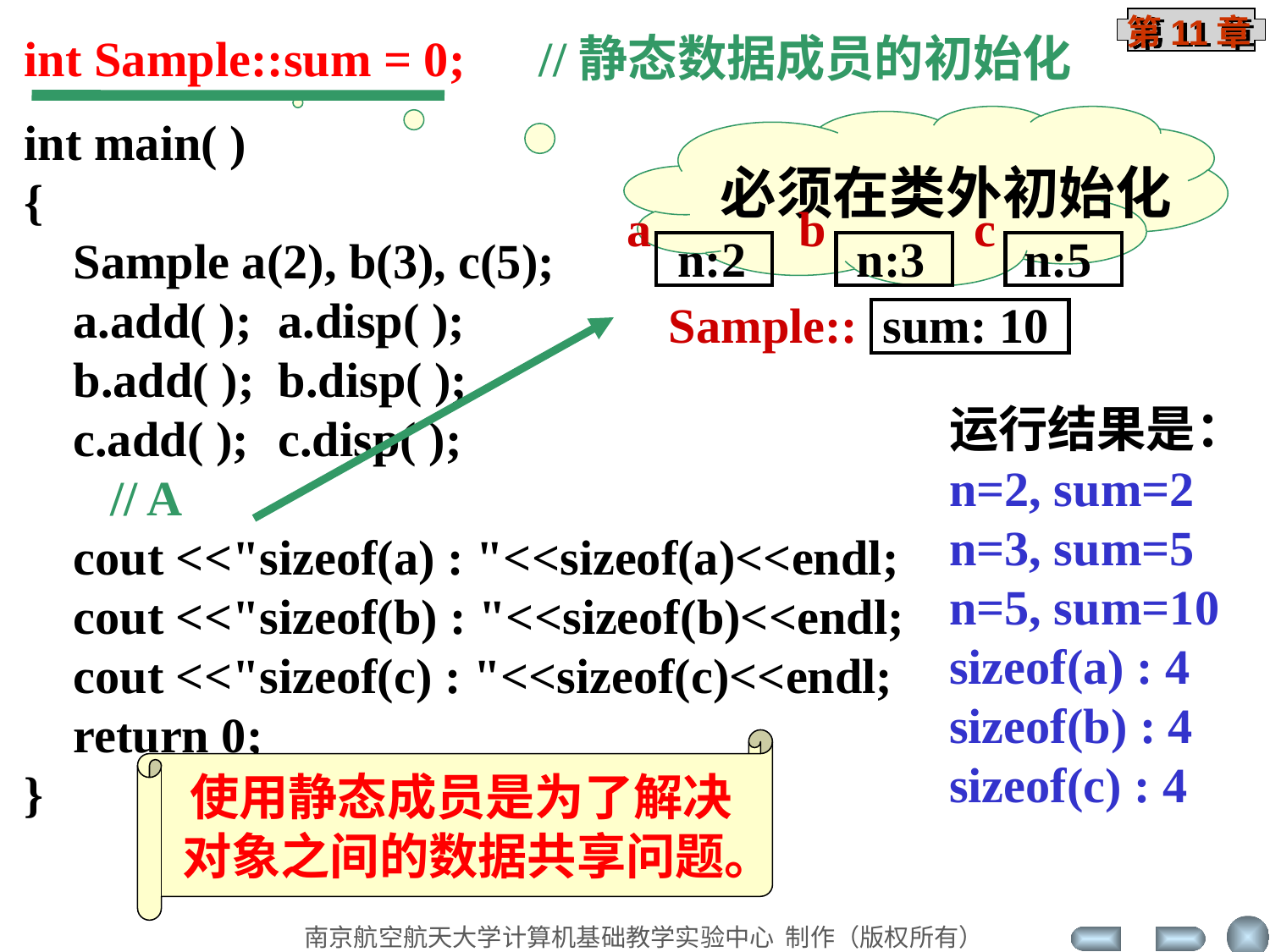

int Sample::sum = 0;      //静态数据成员的初始化
int main( )
{
    Sample a(2), b(3), c(5);
    a.add( );	a.disp( );
    b.add( );	b.disp( );
    c.add( );	c.disp( );
       // A
    cout <<"sizeof(a) : "<<sizeof(a)<<endl;
    cout <<"sizeof(b) : "<<sizeof(b)<<endl;
    cout <<"sizeof(c) : "<<sizeof(c)<<endl;
    return 0;
}

必须在类外初始化
a            b            c
n:2         n:3        n:5

Sample::  sum: 10

运行结果是：
n=2, sum=2
n=3, sum=5
n=5, sum=10
sizeof(a) : 4
sizeof(b) : 4
sizeof(c) : 4

使用静态成员是为了解决
   对象之间的数据共享问题。